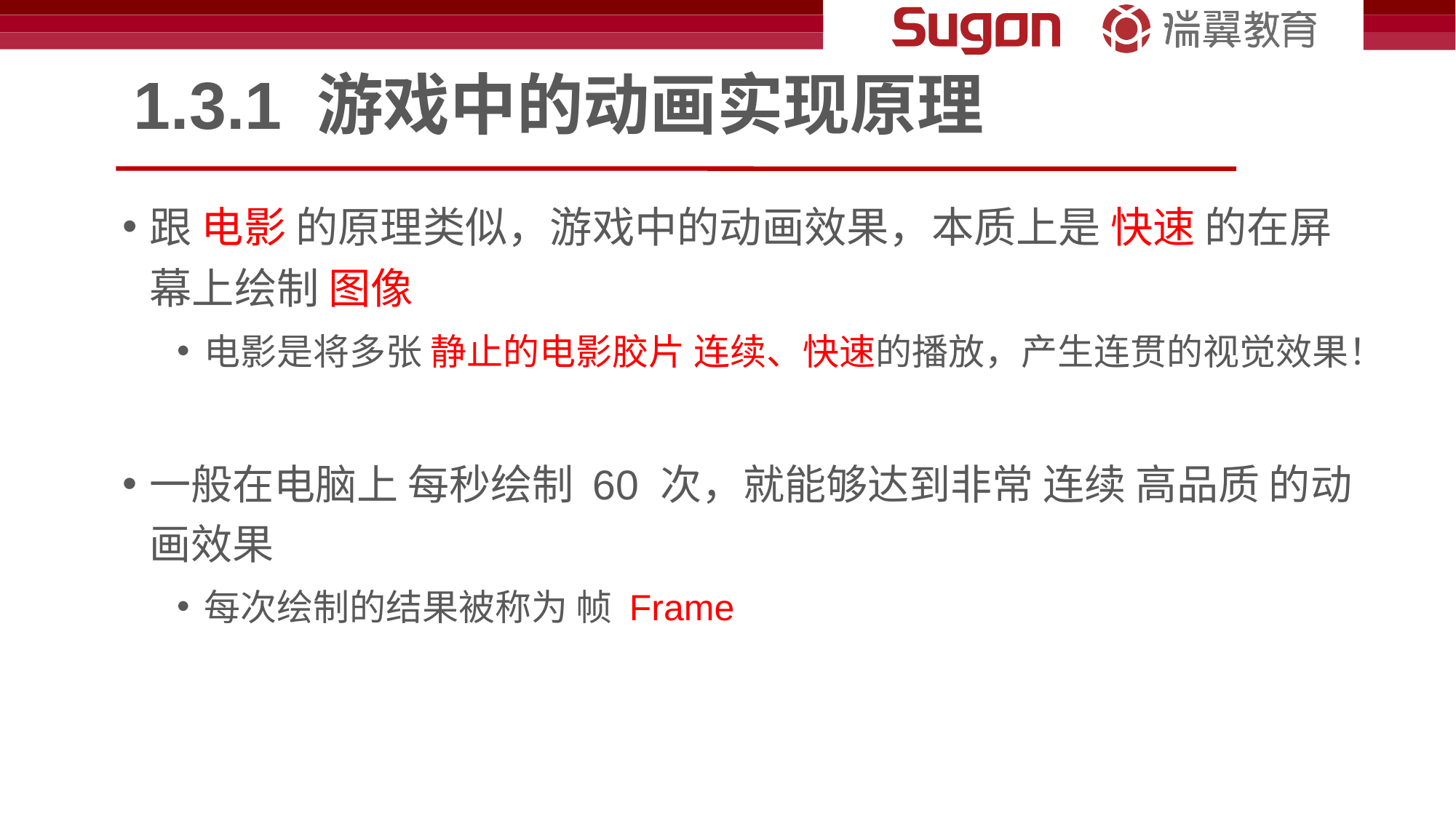

# 1.3.1 游戏中的动画实现原理
跟 电影 的原理类似，游戏中的动画效果，本质上是 快速 的在屏幕上绘制 图像
电影是将多张 静止的电影胶片 连续、快速的播放，产生连贯的视觉效果！

一般在电脑上 每秒绘制 60 次，就能够达到非常 连续 高品质 的动画效果
每次绘制的结果被称为 帧 Frame